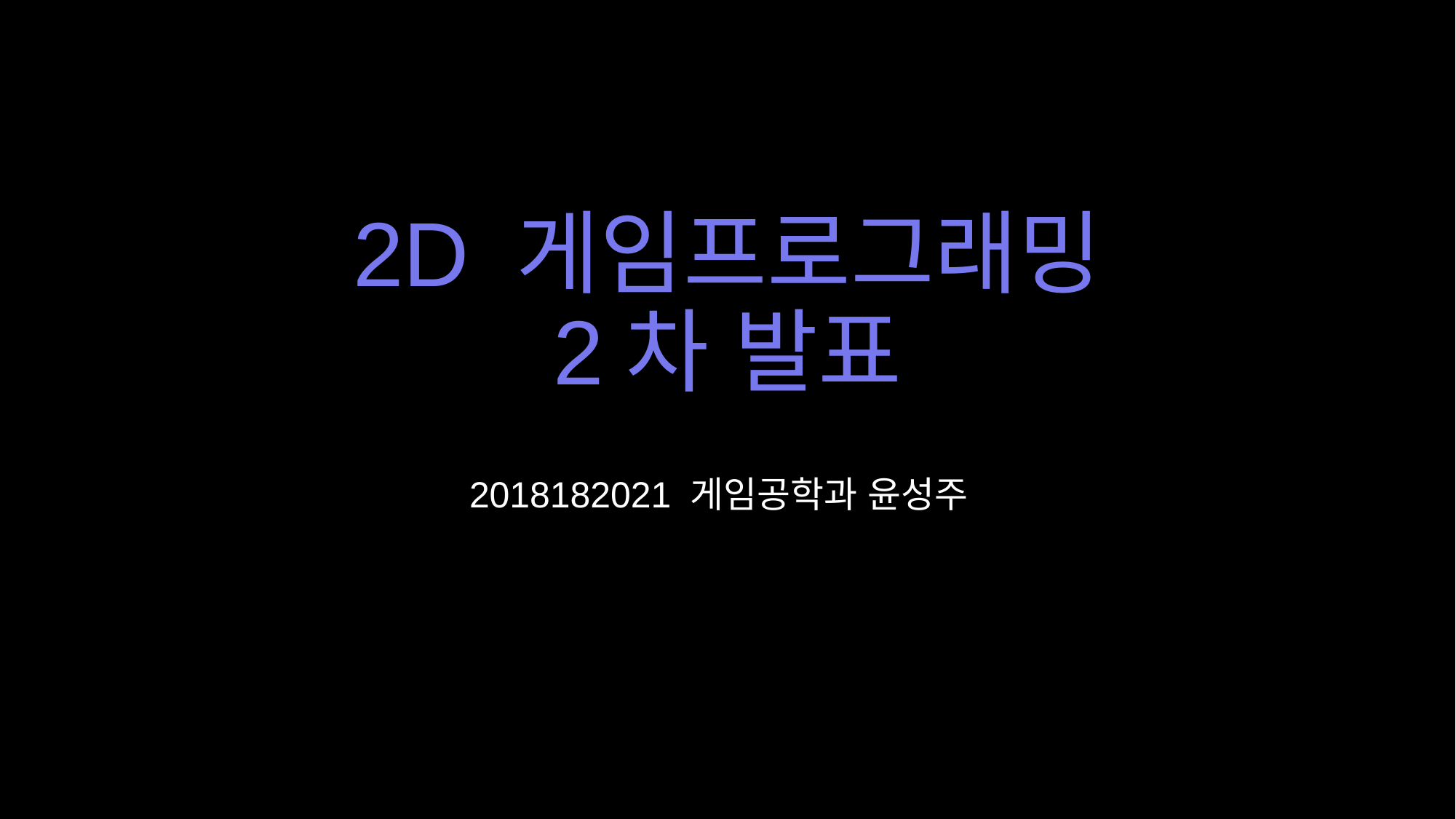

# 2D 게임프로그래밍 2차 발표
2018182021 게임공학과 윤성주